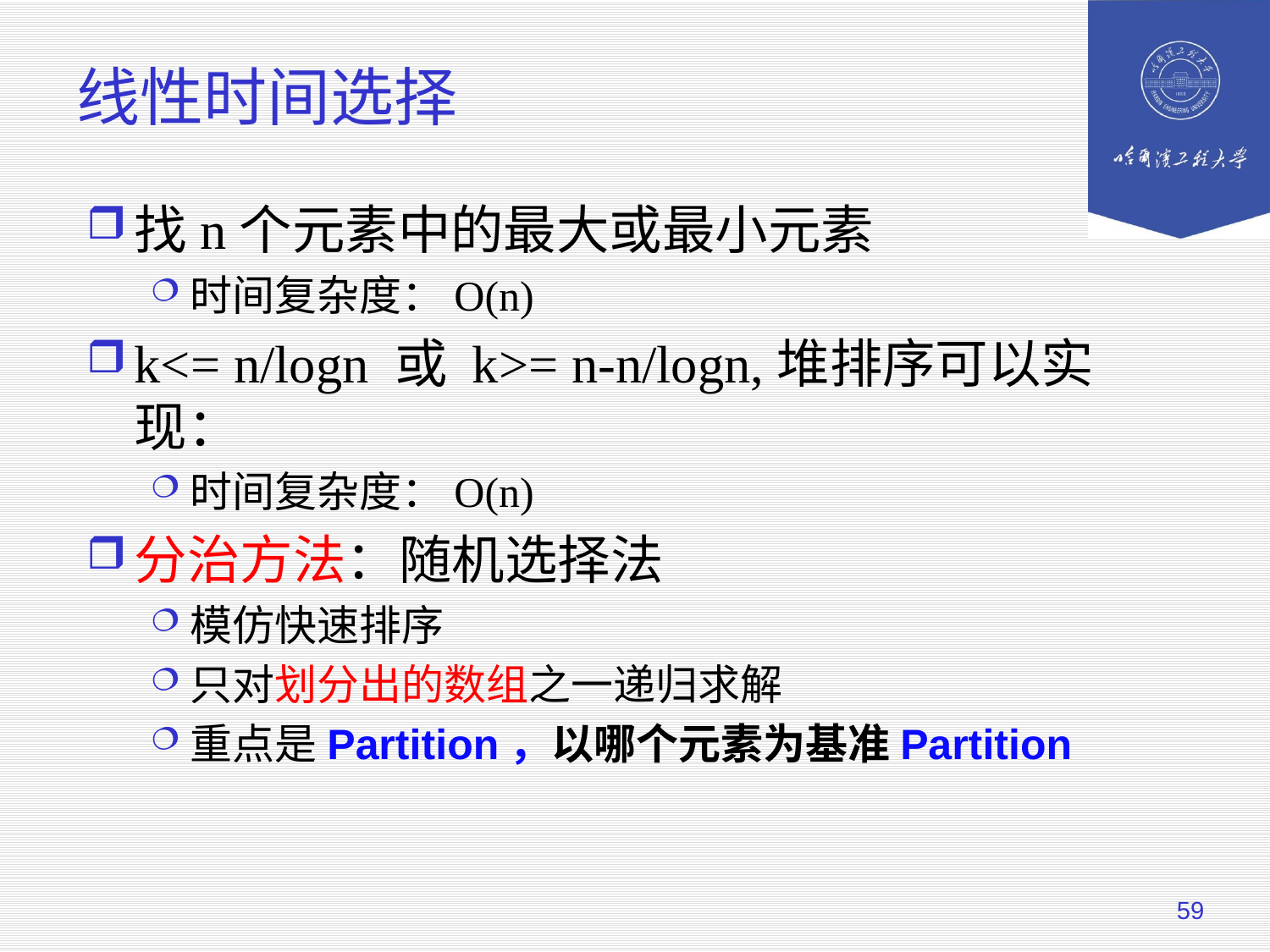

# 线性时间选择
找n个元素中的最大或最小元素
时间复杂度：O(n)
k<= n/logn 或 k>= n-n/logn,堆排序可以实现：
时间复杂度：O(n)
分治方法：随机选择法
模仿快速排序
只对划分出的数组之一递归求解
重点是Partition，以哪个元素为基准Partition
59